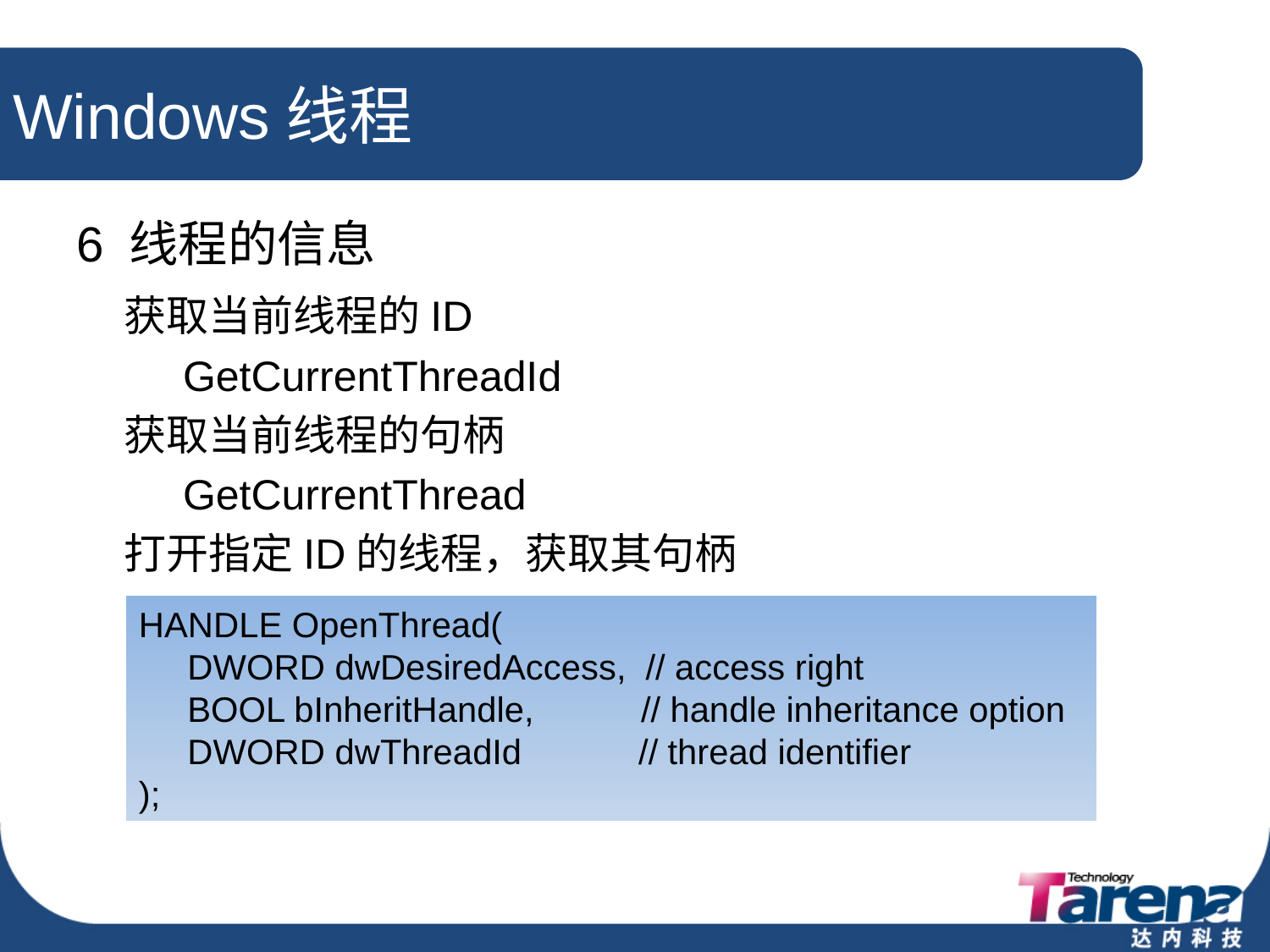

# Windows线程
6 线程的信息
	获取当前线程的ID
         GetCurrentThreadId
	获取当前线程的句柄
         GetCurrentThread
	打开指定ID的线程，获取其句柄

HANDLE OpenThread(
     DWORD dwDesiredAccess,  // access right
     BOOL bInheritHandle,           // handle inheritance option
     DWORD dwThreadId            // thread identifier
);